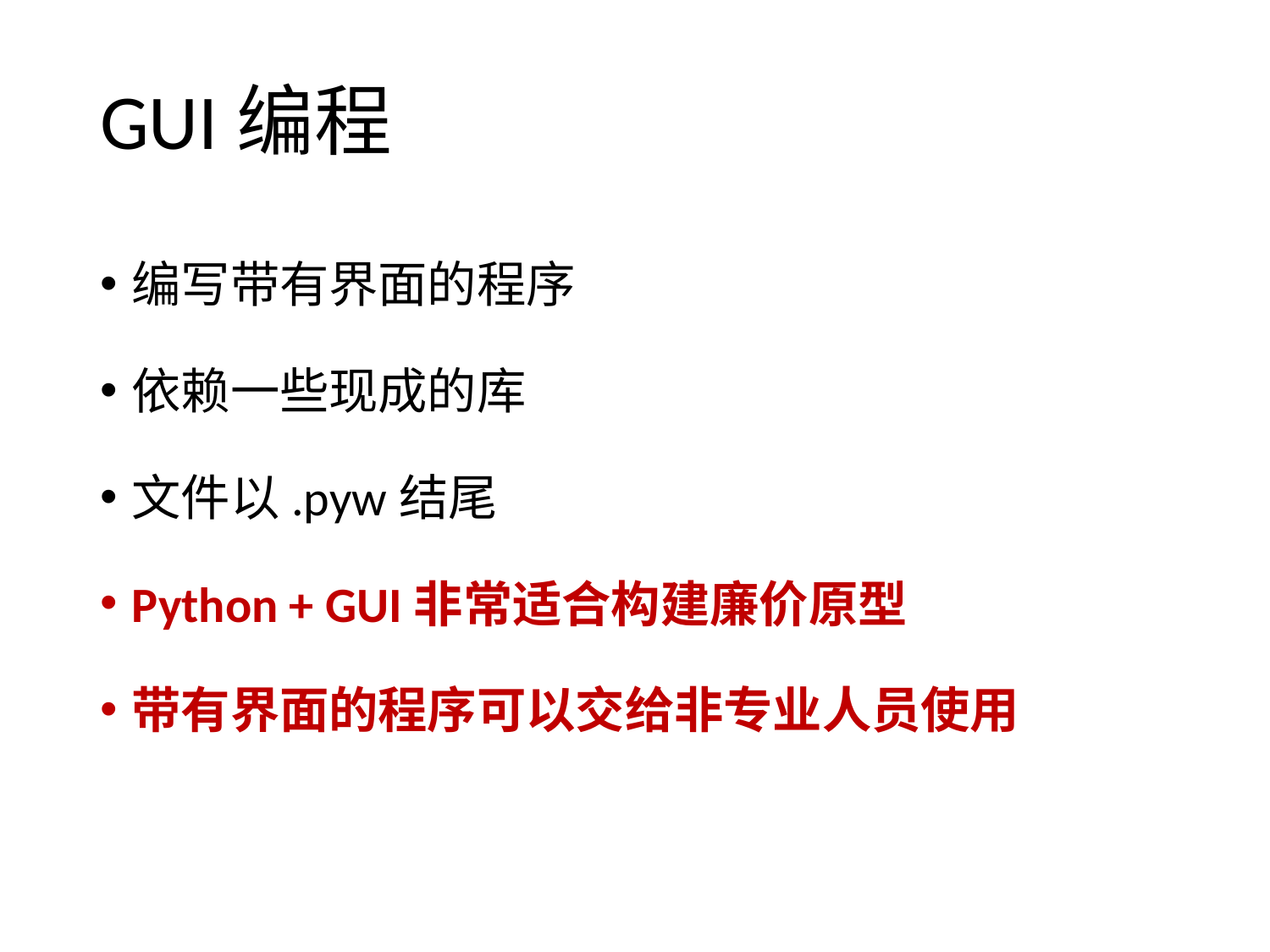

# GUI编程
编写带有界面的程序
依赖一些现成的库
文件以.pyw结尾
Python + GUI非常适合构建廉价原型
带有界面的程序可以交给非专业人员使用